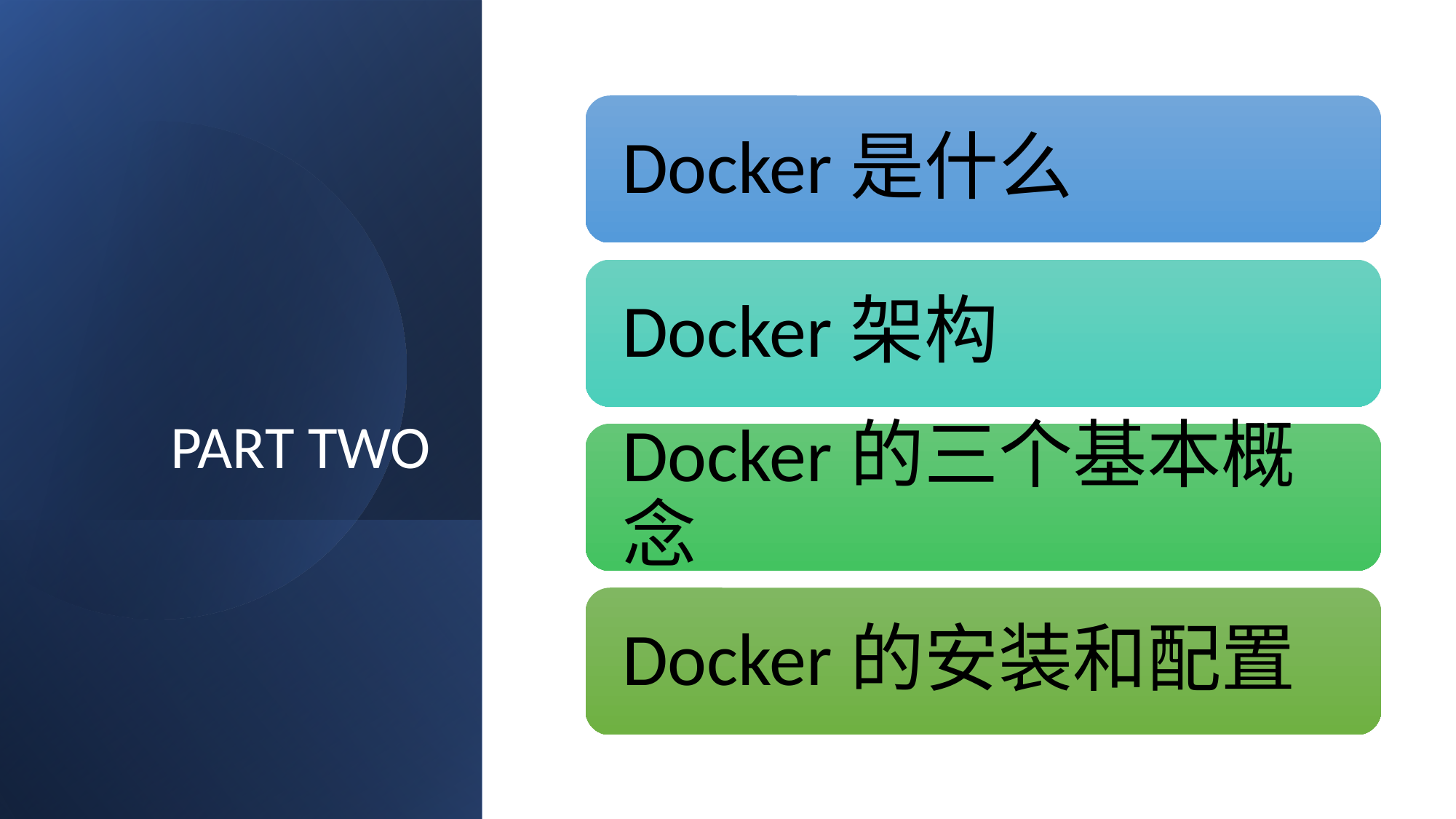

Docker是什么
Docker架构
Docker的三个基本概念
Docker的安装和配置

# PART TWO